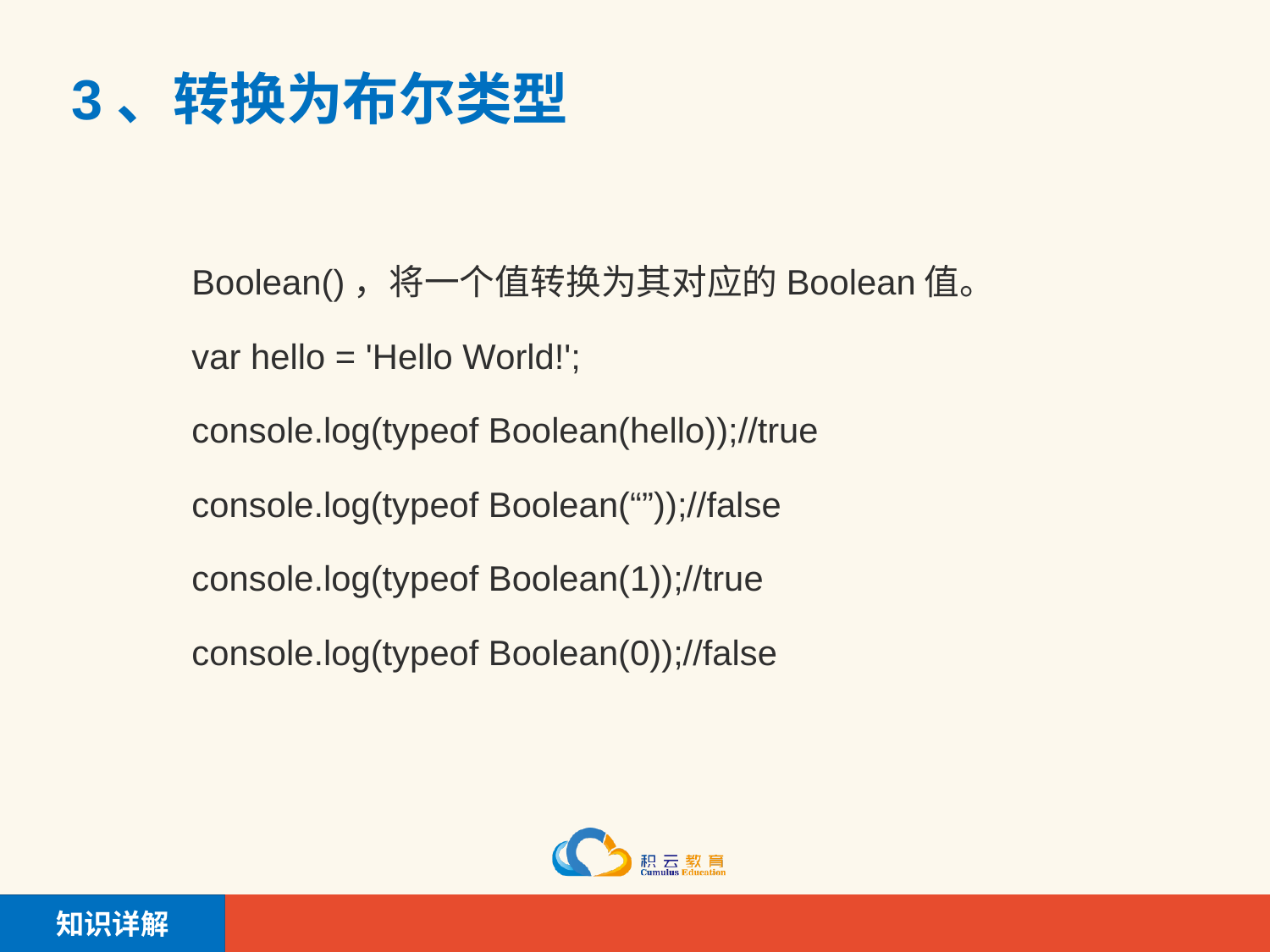

# 3、转换为布尔类型
Boolean()，将一个值转换为其对应的Boolean值。
var hello = 'Hello World!';
console.log(typeof Boolean(hello));//true
console.log(typeof Boolean(“”));//false
console.log(typeof Boolean(1));//true
console.log(typeof Boolean(0));//false